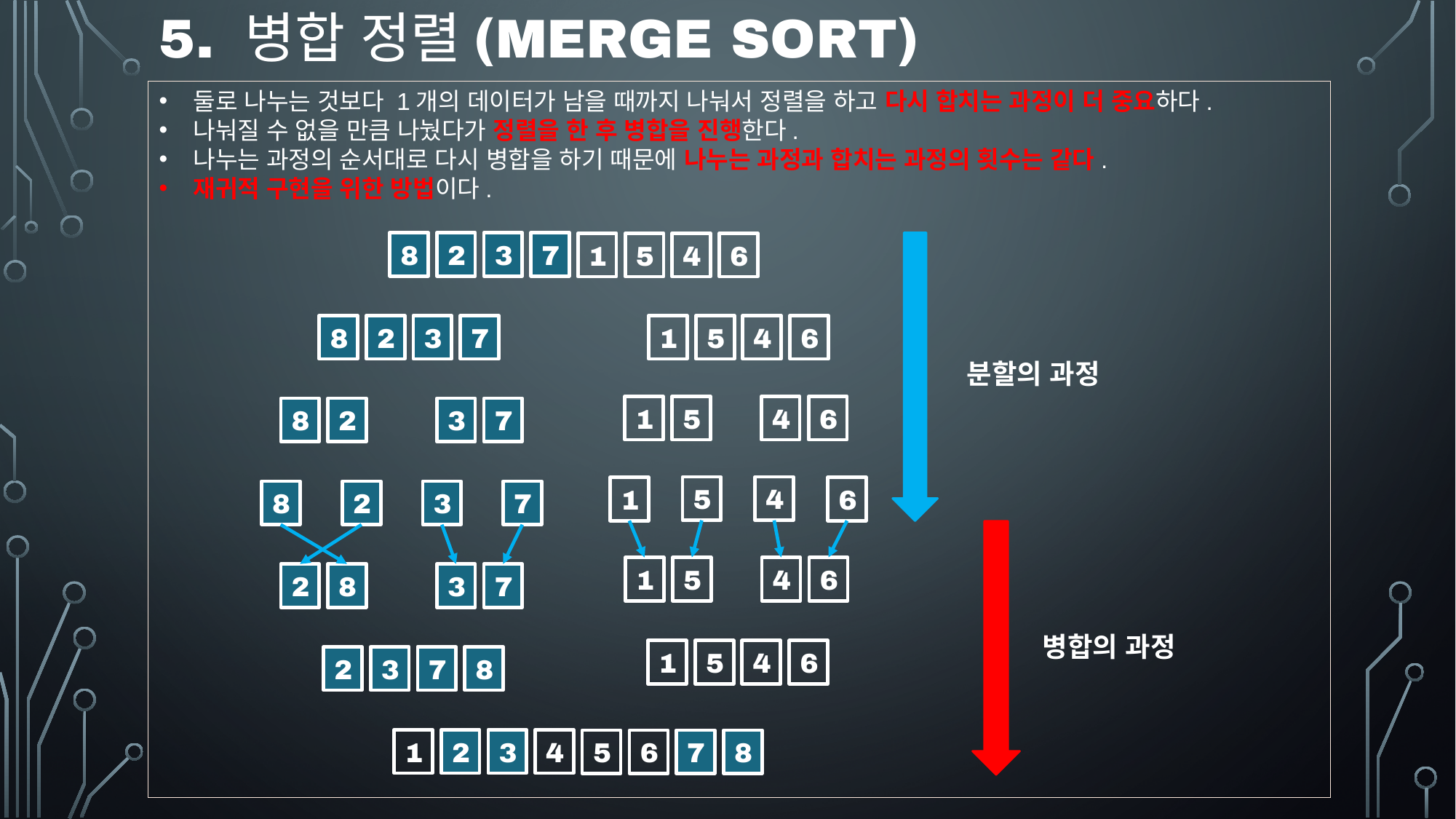

5. 병합 정렬(Merge Sort)
둘로 나누는 것보다 1개의 데이터가 남을 때까지 나눠서 정렬을 하고 다시 합치는 과정이 더 중요하다.
나눠질 수 없을 만큼 나눴다가 정렬을 한 후 병합을 진행한다.
나누는 과정의 순서대로 다시 병합을 하기 때문에 나누는 과정과 합치는 과정의 횟수는 같다.
재귀적 구현을 위한 방법이다.

8
2
3
7

1
5
4
6
8
2
3
7
1
5
4
6
분할의 과정
1
5
4
6
8
2
3
7
5
4
1
6
8
2
3
7

1
5
4
6
2
8
3
7
병합의 과정
1
5
4
6
2
3
7
8
1
2
3
4
5
6
7
8